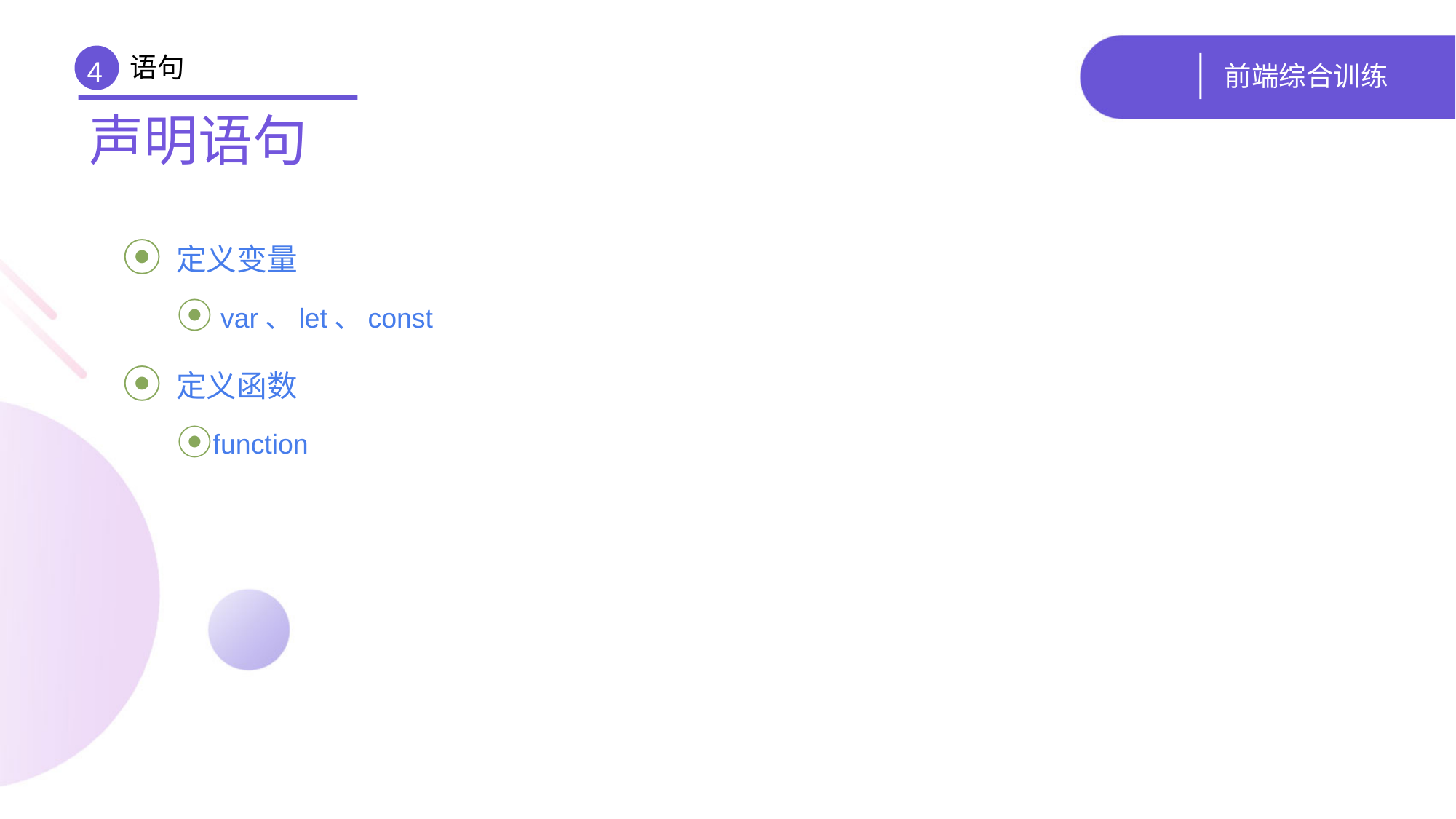

语句
# 前端综合训练
4
声明语句
 定义变量
 var、let、const
 定义函数
function